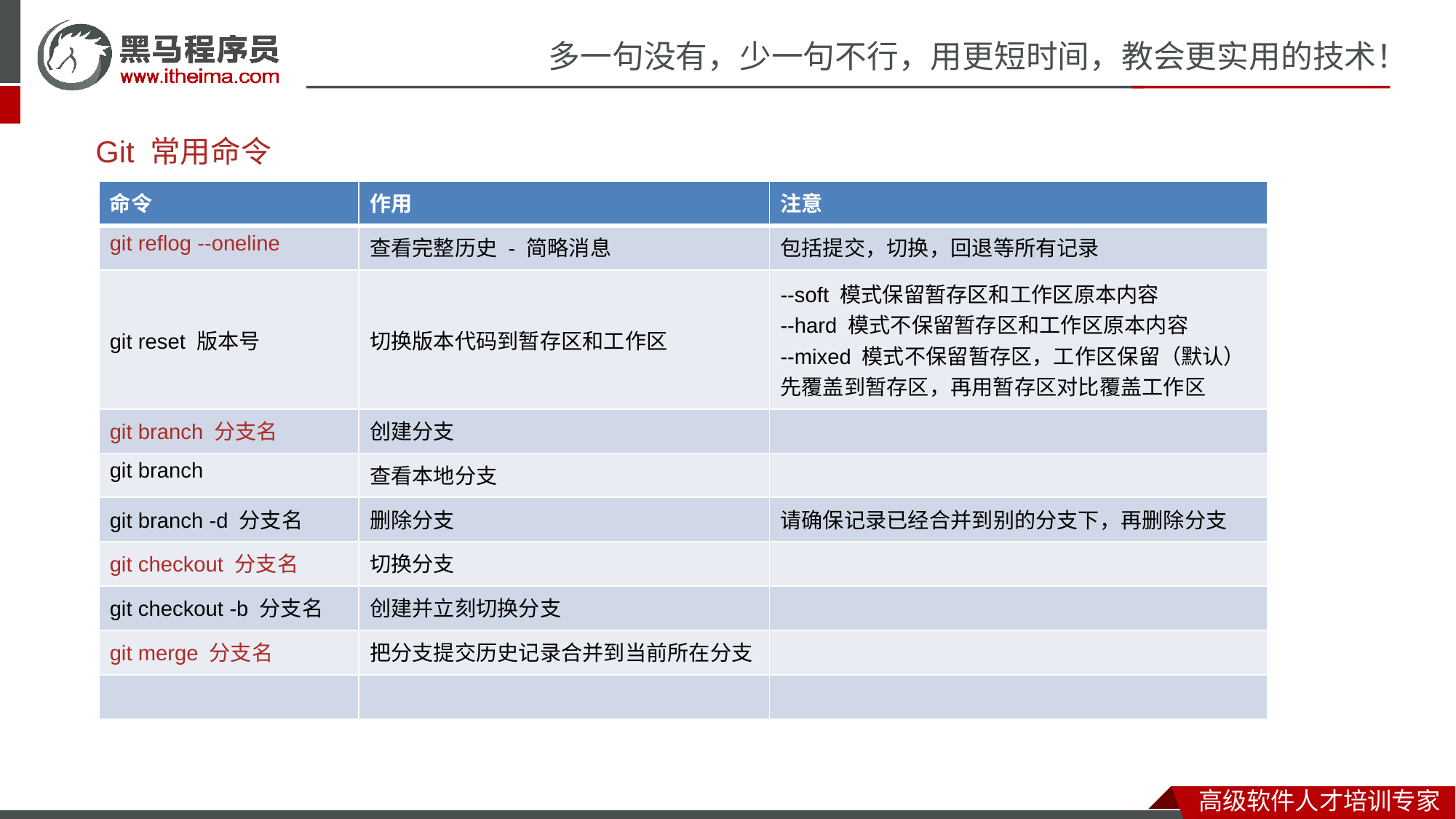

# Git 常用命令
| 命令 | 作用 | 注意 |
| --- | --- | --- |
| git reflog --oneline | 查看完整历史 - 简略消息 | 包括提交，切换，回退等所有记录 |
| git reset 版本号 | 切换版本代码到暂存区和工作区 | --soft 模式保留暂存区和工作区原本内容 --hard 模式不保留暂存区和工作区原本内容 --mixed 模式不保留暂存区，工作区保留（默认） 先覆盖到暂存区，再用暂存区对比覆盖工作区 |
| git branch 分支名 | 创建分支 |  |
| git branch | 查看本地分支 |  |
| git branch -d 分支名 | 删除分支 | 请确保记录已经合并到别的分支下，再删除分支 |
| git checkout 分支名 | 切换分支 |  |
| git checkout -b 分支名 | 创建并立刻切换分支 |  |
| git merge 分支名 | 把分支提交历史记录合并到当前所在分支 |  |
|  |  |  |